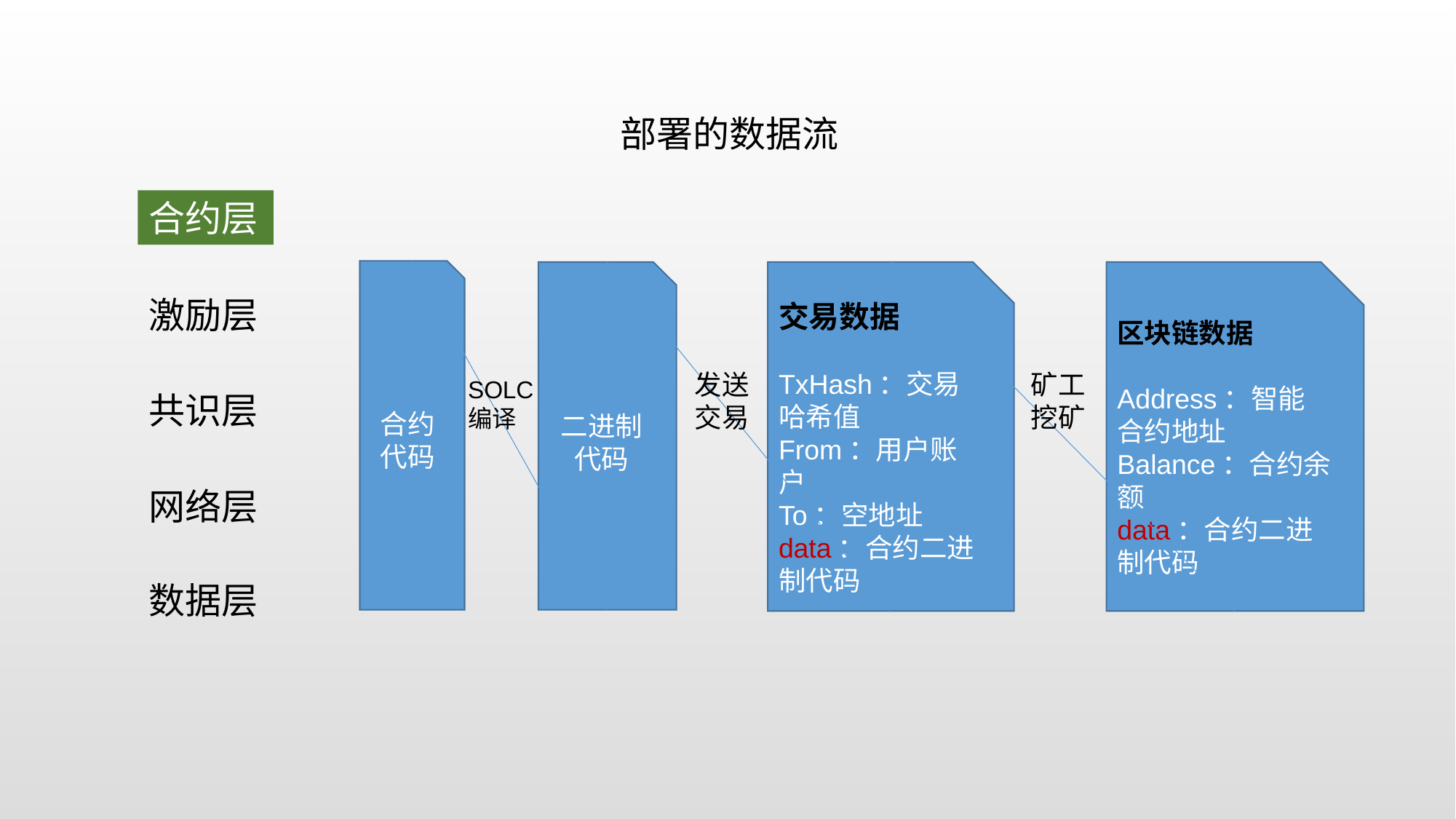

部署的数据流
合约层
合约代码
二进制代码
交易数据

TxHash：交易哈希值
From：用户账户
To：空地址
data：合约二进制代码
区块链数据

Address：智能合约地址
Balance：合约余额
data：合约二进制代码
激励层
发送交易
矿工挖矿
SOLC编译
共识层
网络层
数据层